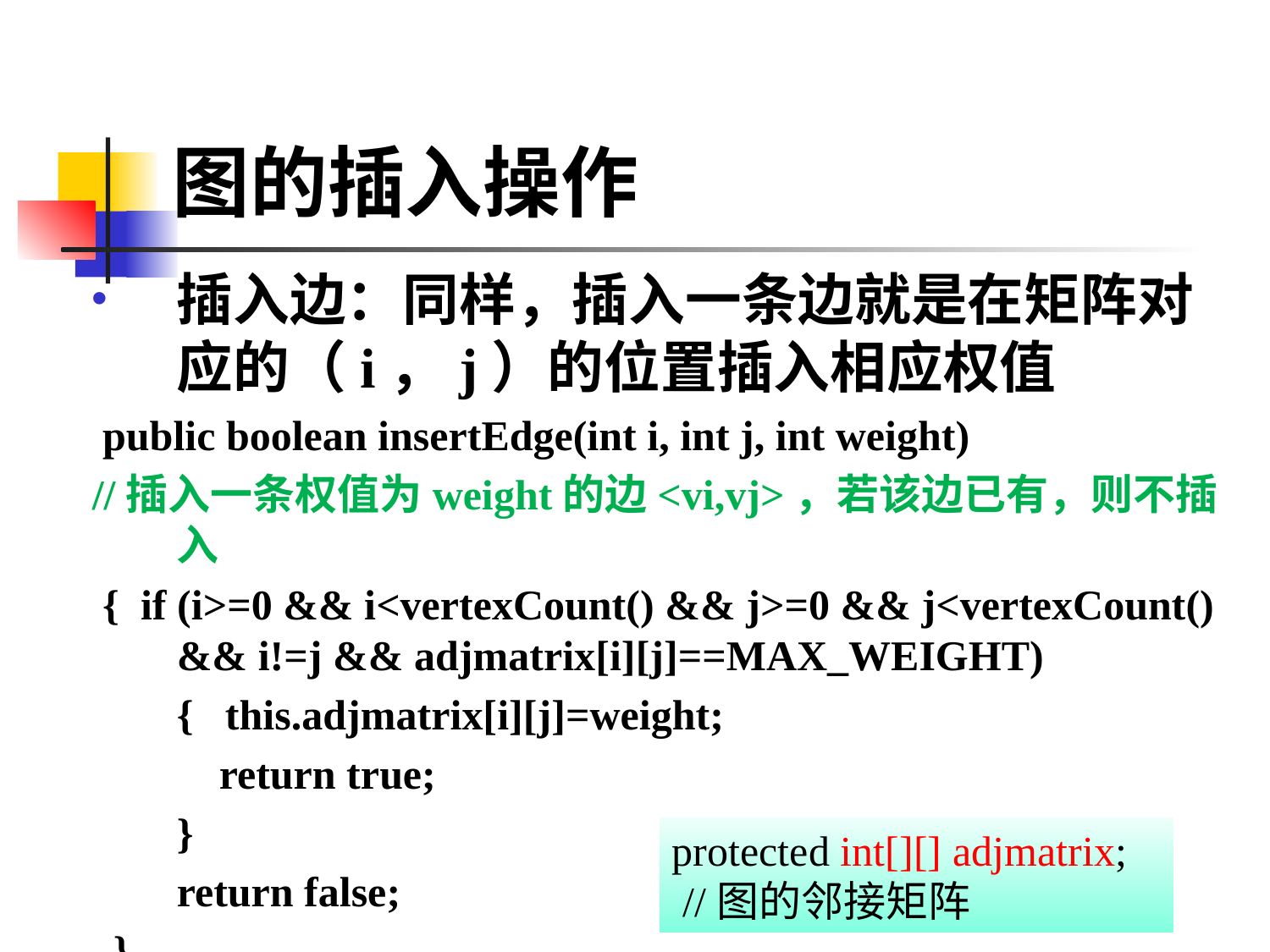

# 图的插入操作
插入边：同样，插入一条边就是在矩阵对应的（i，j）的位置插入相应权值
 public boolean insertEdge(int i, int j, int weight)
//插入一条权值为weight的边<vi,vj>，若该边已有，则不插入
 {  if (i>=0 && i<vertexCount() && j>=0 && j<vertexCount() && i!=j && adjmatrix[i][j]==MAX_WEIGHT)
        {   this.adjmatrix[i][j]=weight;
            return true;
        }
        return false;
  }

protected int[][] adjmatrix;
 //图的邻接矩阵
29